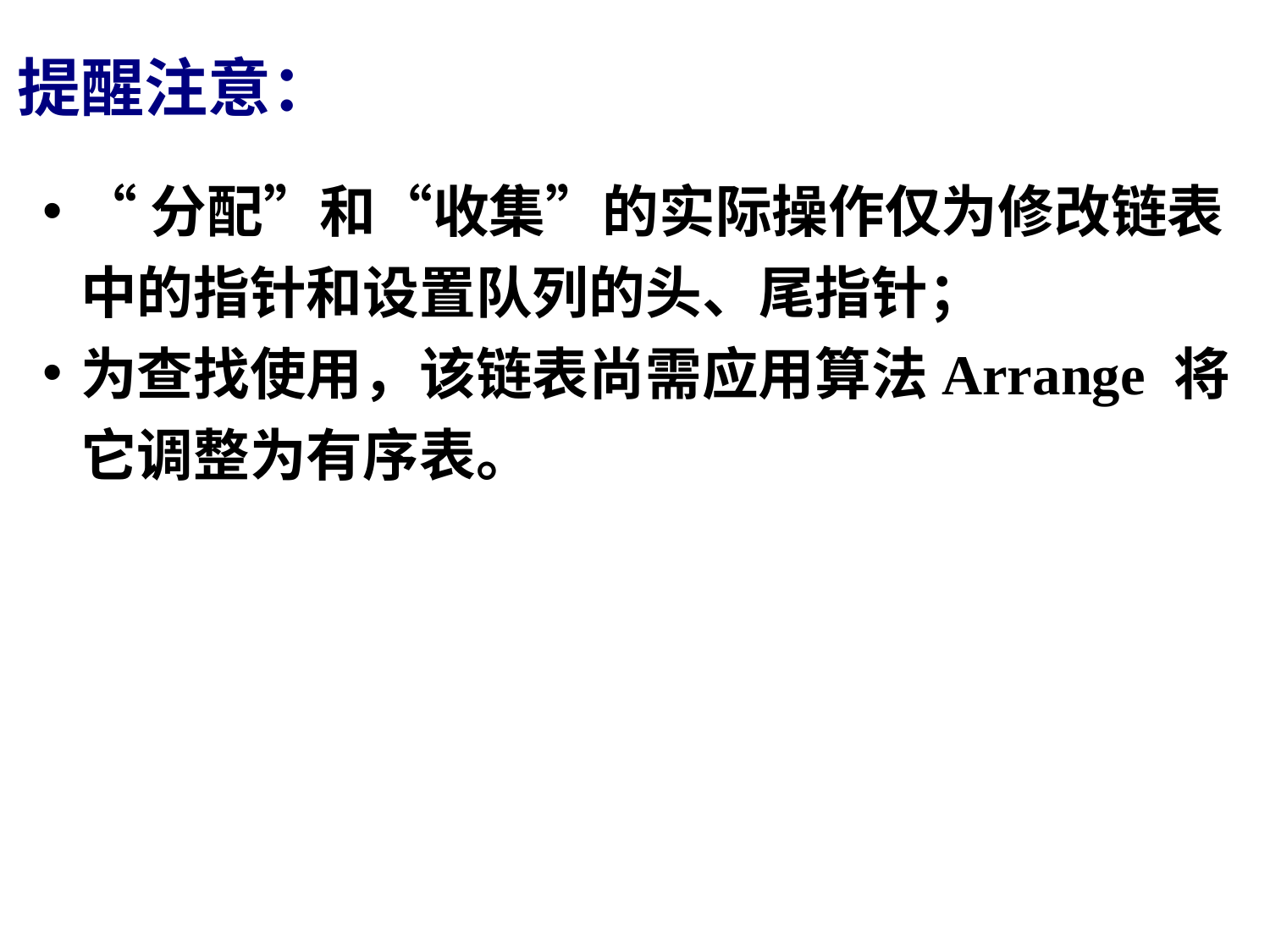

提醒注意：
“分配”和“收集”的实际操作仅为修改链表中的指针和设置队列的头、尾指针；
为查找使用，该链表尚需应用算法Arrange 将它调整为有序表。